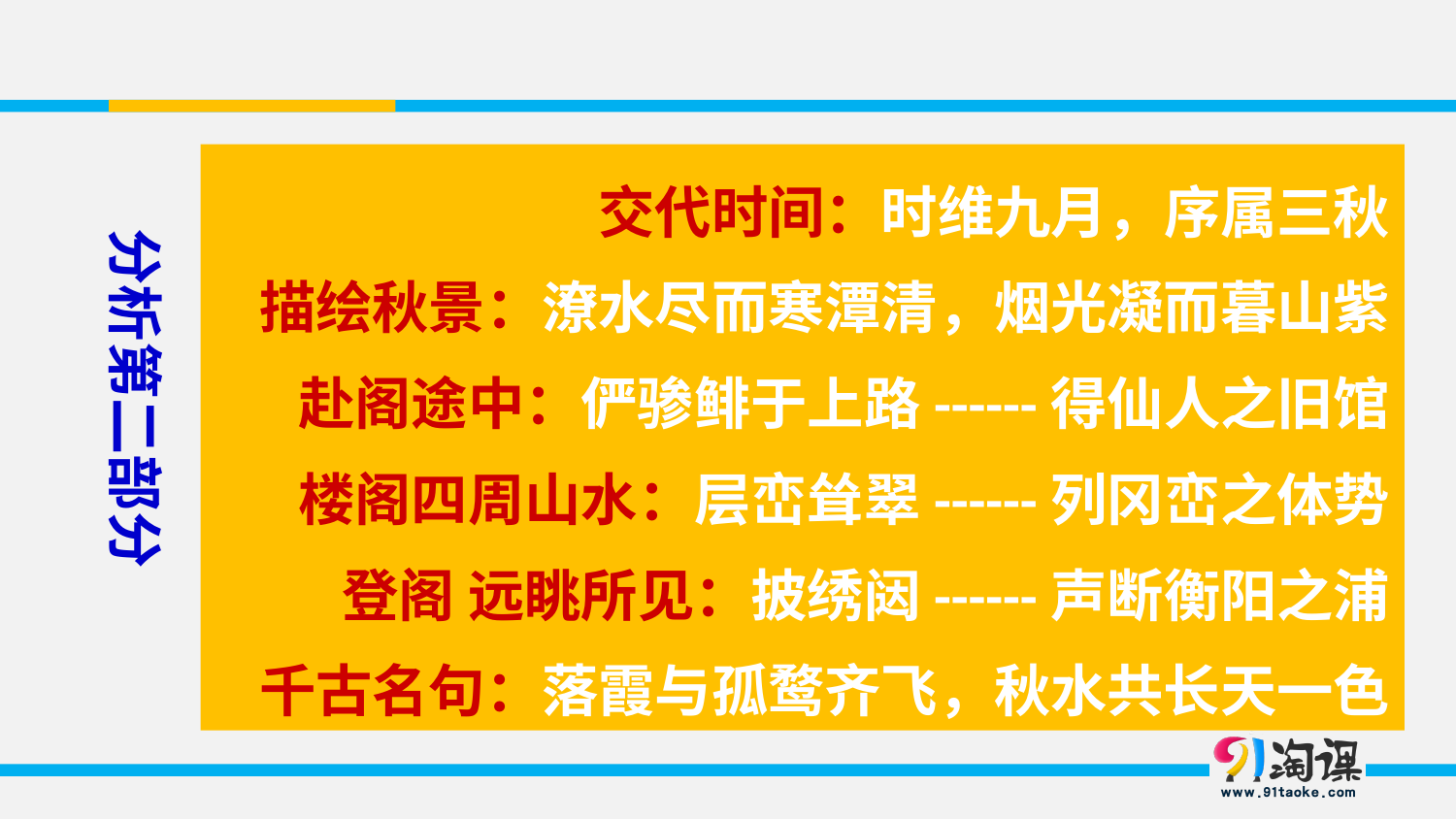

交代时间：时维九月，序属三秋
描绘秋景：潦水尽而寒潭清，烟光凝而暮山紫
赴阁途中：俨骖鲱于上路------得仙人之旧馆
楼阁四周山水：层峦耸翠------列冈峦之体势
登阁 远眺所见：披绣闼------声断衡阳之浦
千古名句：落霞与孤鹜齐飞，秋水共长天一色
分析第二部分